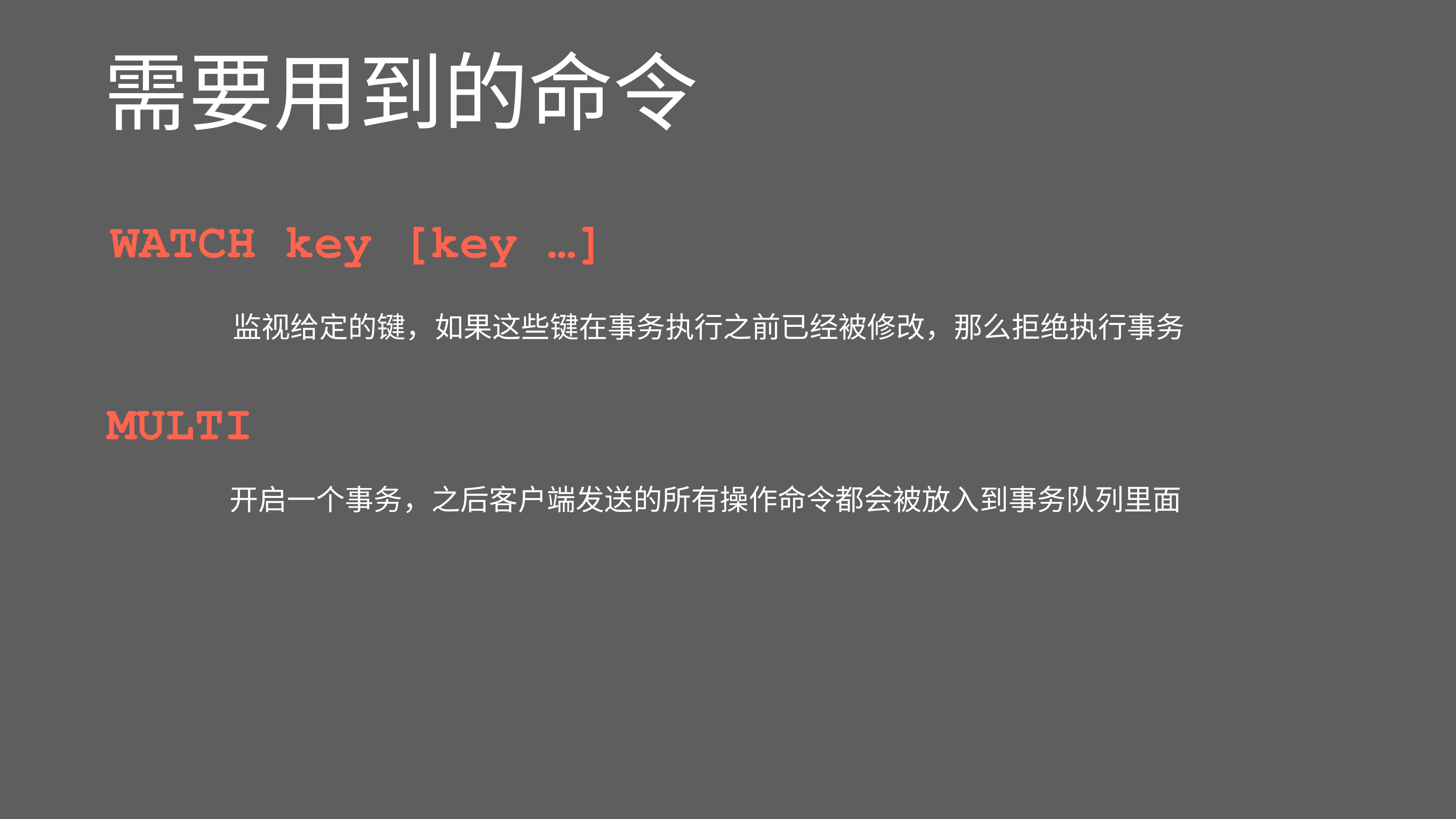

# 需要用到的命令
WATCH key [key …]
监视给定的键，如果这些键在事务执行之前已经被修改，那么拒绝执行事务
MULTI
开启一个事务，之后客户端发送的所有操作命令都会被放入到事务队列里面